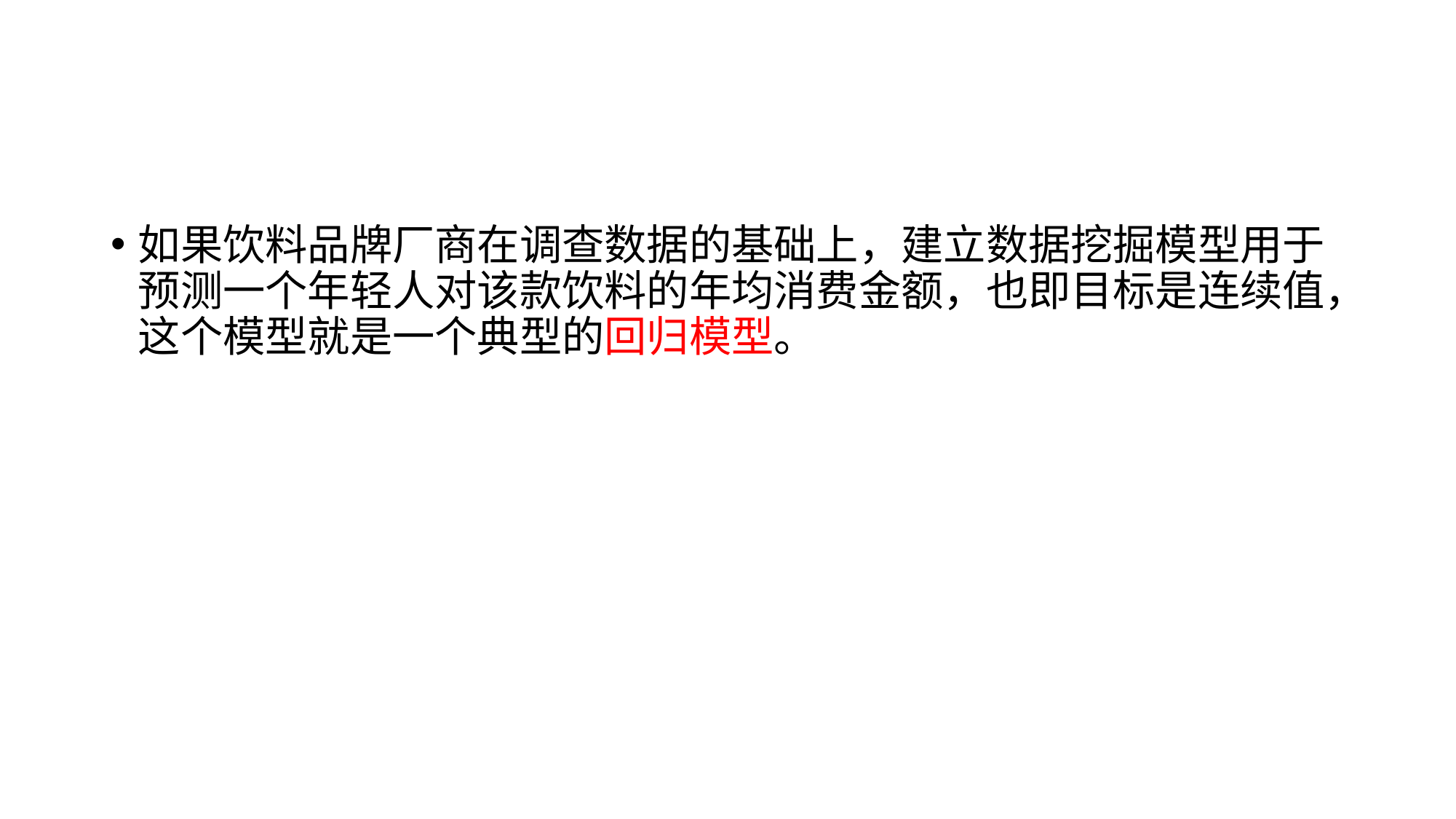

#
如果饮料品牌厂商在调查数据的基础上，建立数据挖掘模型用于预测一个年轻人对该款饮料的年均消费金额，也即目标是连续值，这个模型就是一个典型的回归模型。